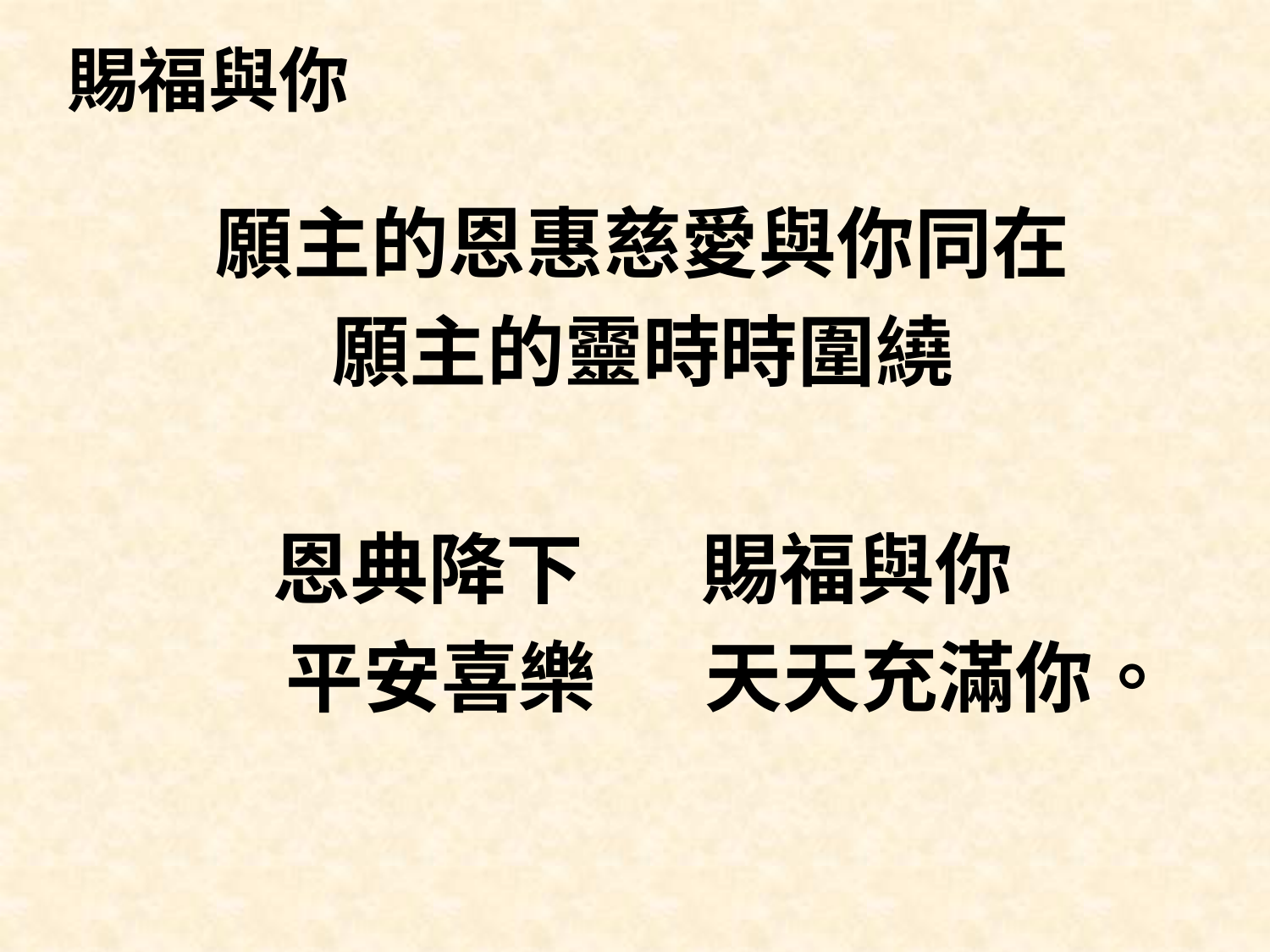

賜福與你

願主的恩惠慈愛與你同在
願主的靈時時圍繞

恩典降下	賜福與你
	      平安喜樂	  天天充滿你。